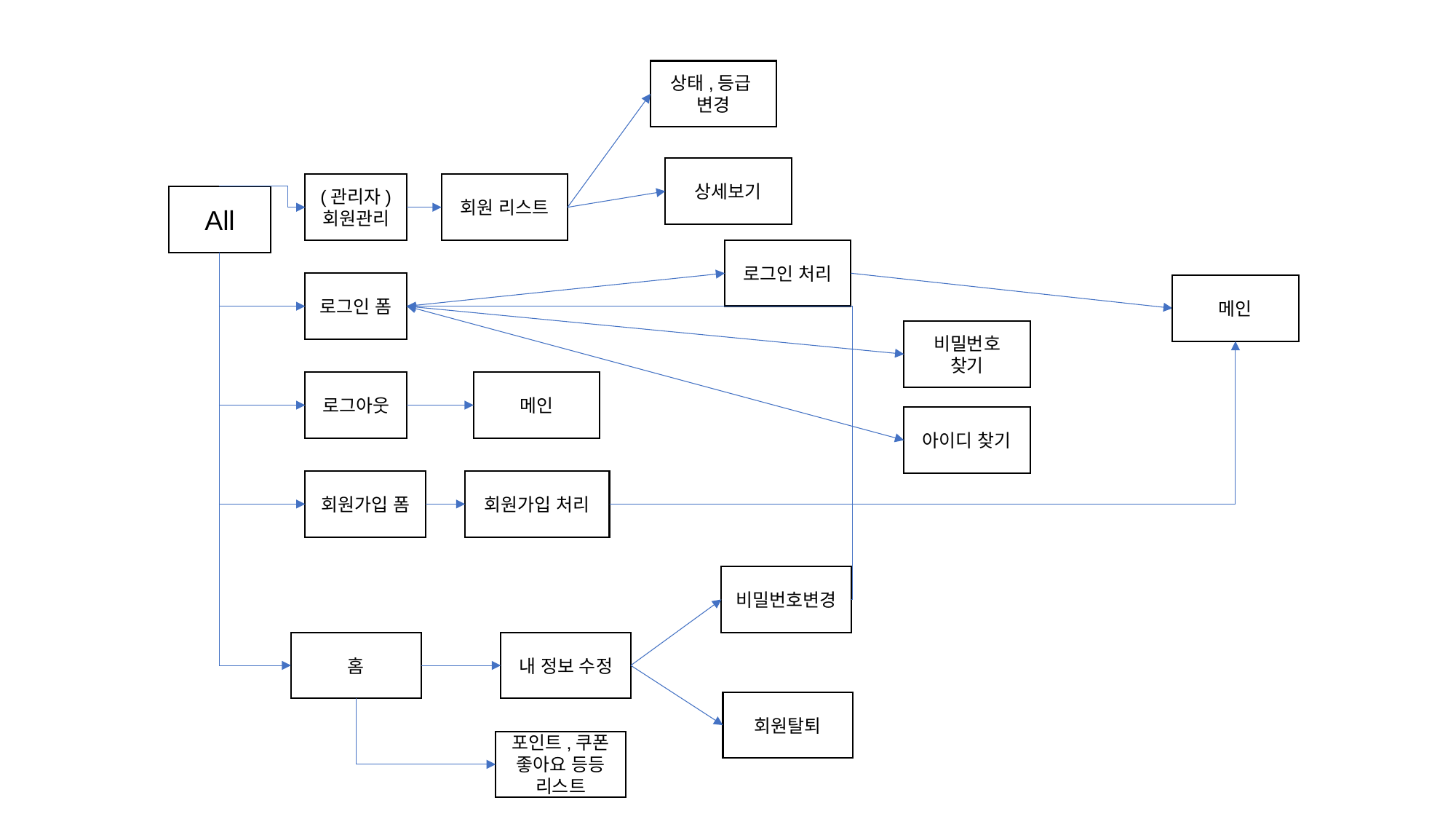

상태,등급
변경
상세보기
회원 리스트
(관리자) 회원관리
All
로그인 처리
로그인 폼
메인
비밀번호 찾기
메인
로그아웃
아이디 찾기
회원가입 처리
회원가입 폼
비밀번호변경
내 정보 수정
홈
회원탈퇴
포인트,쿠폰 좋아요 등등 리스트